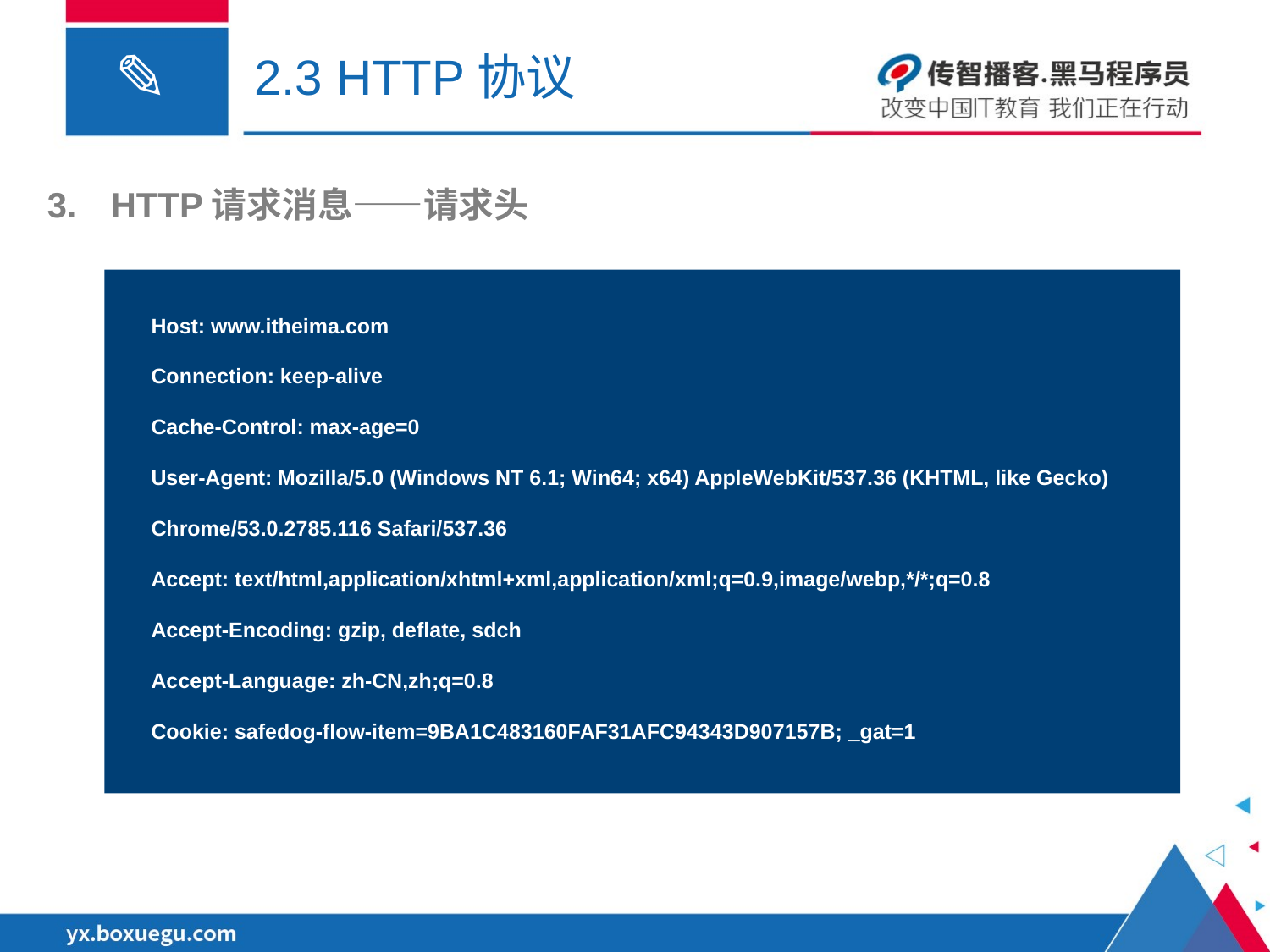

# 2.3 HTTP协议
HTTP请求消息——请求头

Host: www.itheima.com
Connection: keep-alive
Cache-Control: max-age=0
User-Agent: Mozilla/5.0 (Windows NT 6.1; Win64; x64) AppleWebKit/537.36 (KHTML, like Gecko) Chrome/53.0.2785.116 Safari/537.36
Accept: text/html,application/xhtml+xml,application/xml;q=0.9,image/webp,*/*;q=0.8
Accept-Encoding: gzip, deflate, sdch
Accept-Language: zh-CN,zh;q=0.8
Cookie: safedog-flow-item=9BA1C483160FAF31AFC94343D907157B; _gat=1